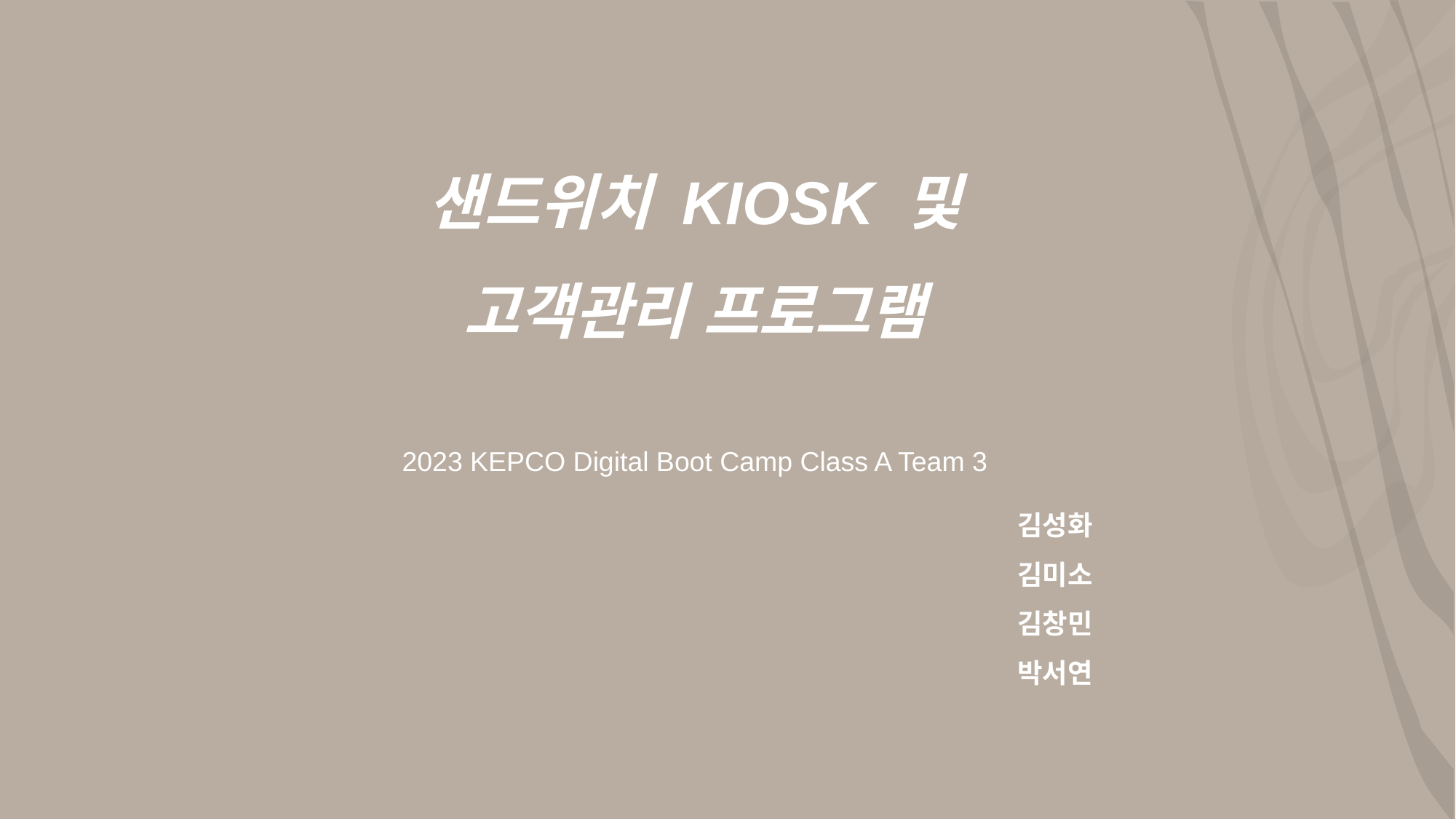

샌드위치 KIOSK 및 고객관리 프로그램

2023 KEPCO Digital Boot Camp Class A Team 3
김성화
김미소
김창민
박서연